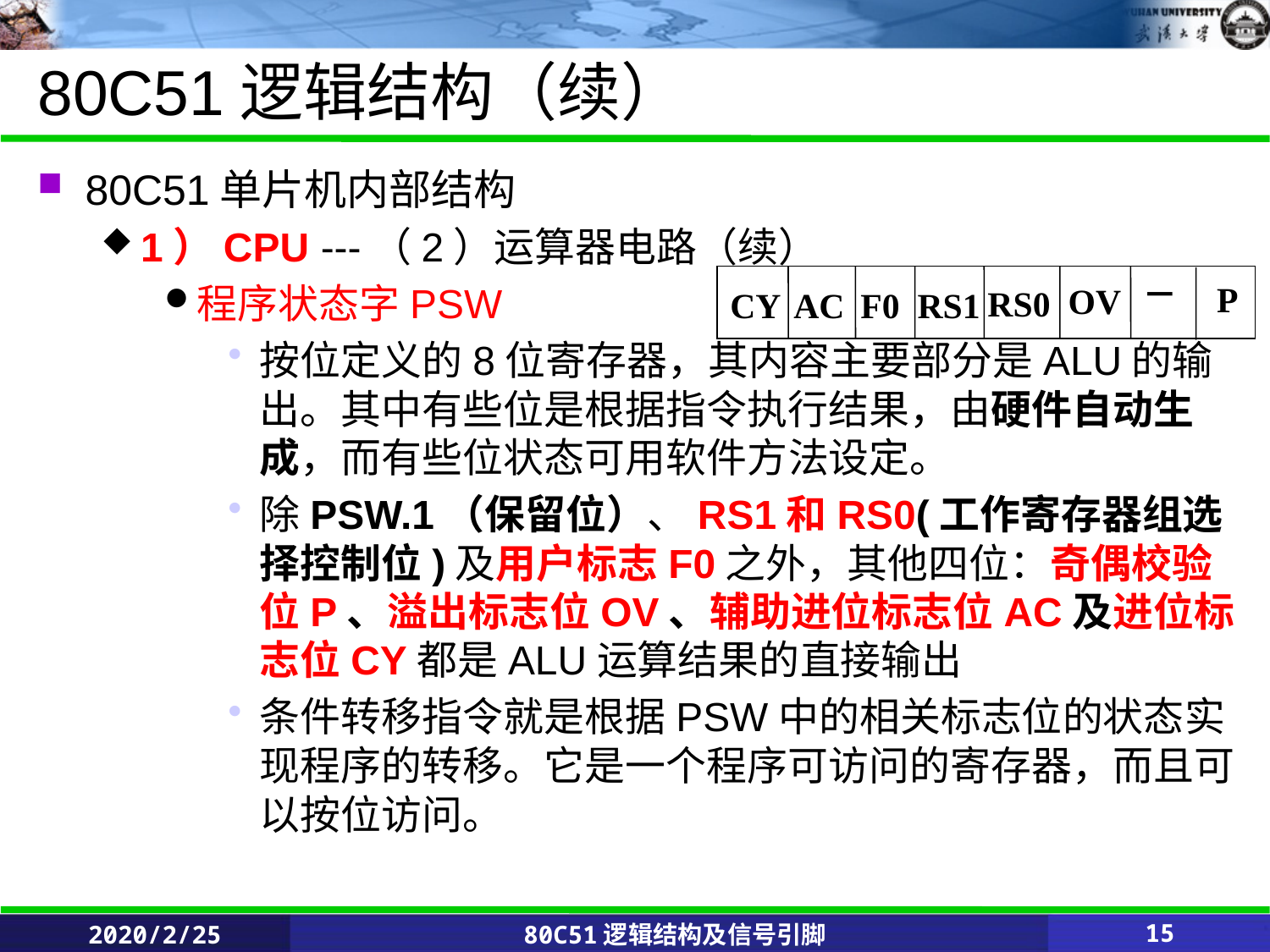

# 80C51逻辑结构（续）
80C51单片机内部结构
1）CPU ---（2）运算器电路（续）
程序状态字PSW
按位定义的8位寄存器，其内容主要部分是ALU的输出。其中有些位是根据指令执行结果，由硬件自动生成，而有些位状态可用软件方法设定。
除PSW.1（保留位）、RS1和RS0(工作寄存器组选择控制位)及用户标志F0之外，其他四位：奇偶校验位P、溢出标志位OV、辅助进位标志位AC及进位标志位CY都是ALU运算结果的直接输出
条件转移指令就是根据PSW中的相关标志位的状态实现程序的转移。它是一个程序可访问的寄存器，而且可以按位访问。

－

P
OV
RS0
CY
AC
F0
RS1
2020/2/25
80C51逻辑结构及信号引脚
15